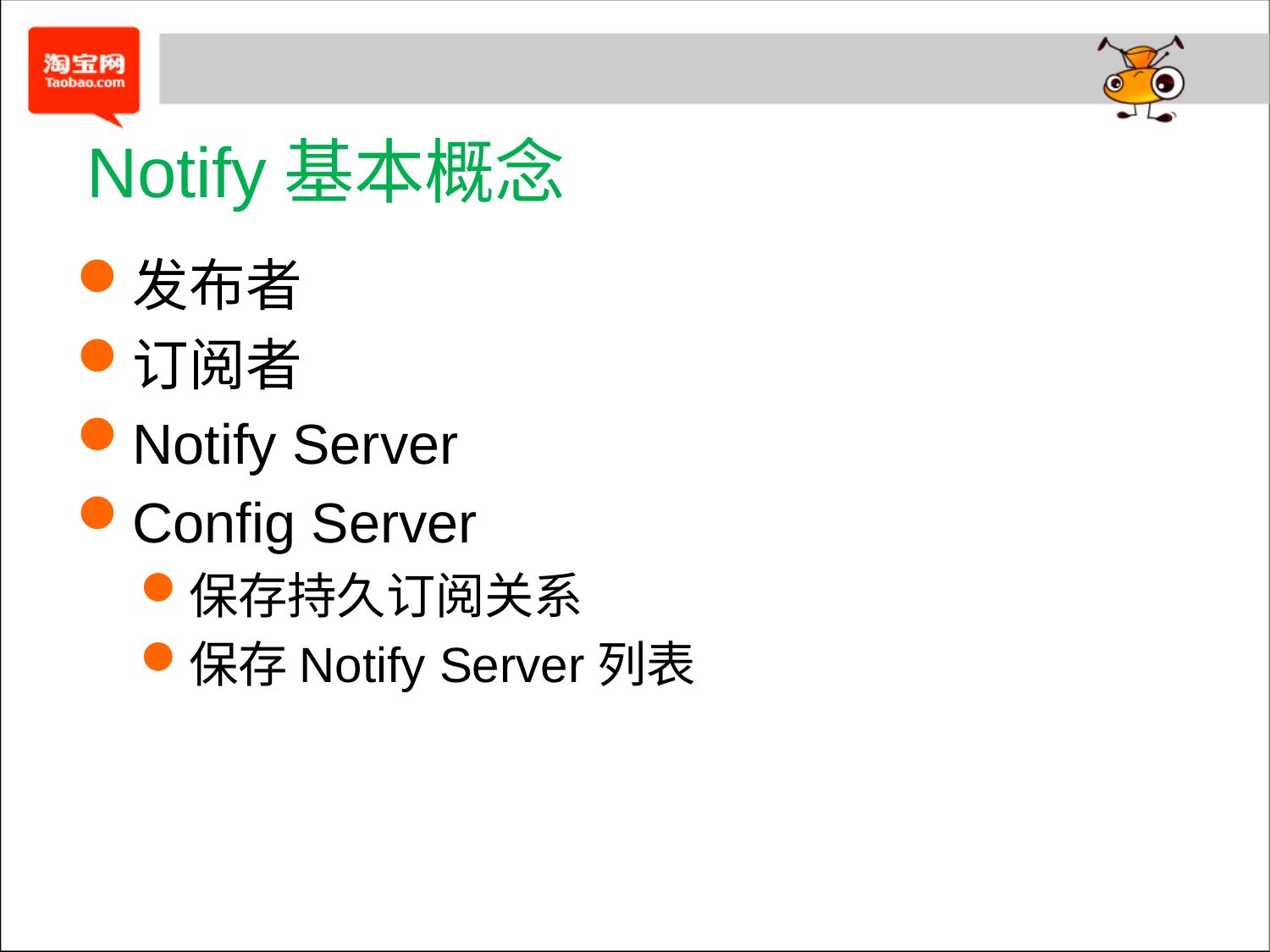

# Notify基本概念
发布者
订阅者
Notify Server
Config Server
保存持久订阅关系
保存Notify Server列表